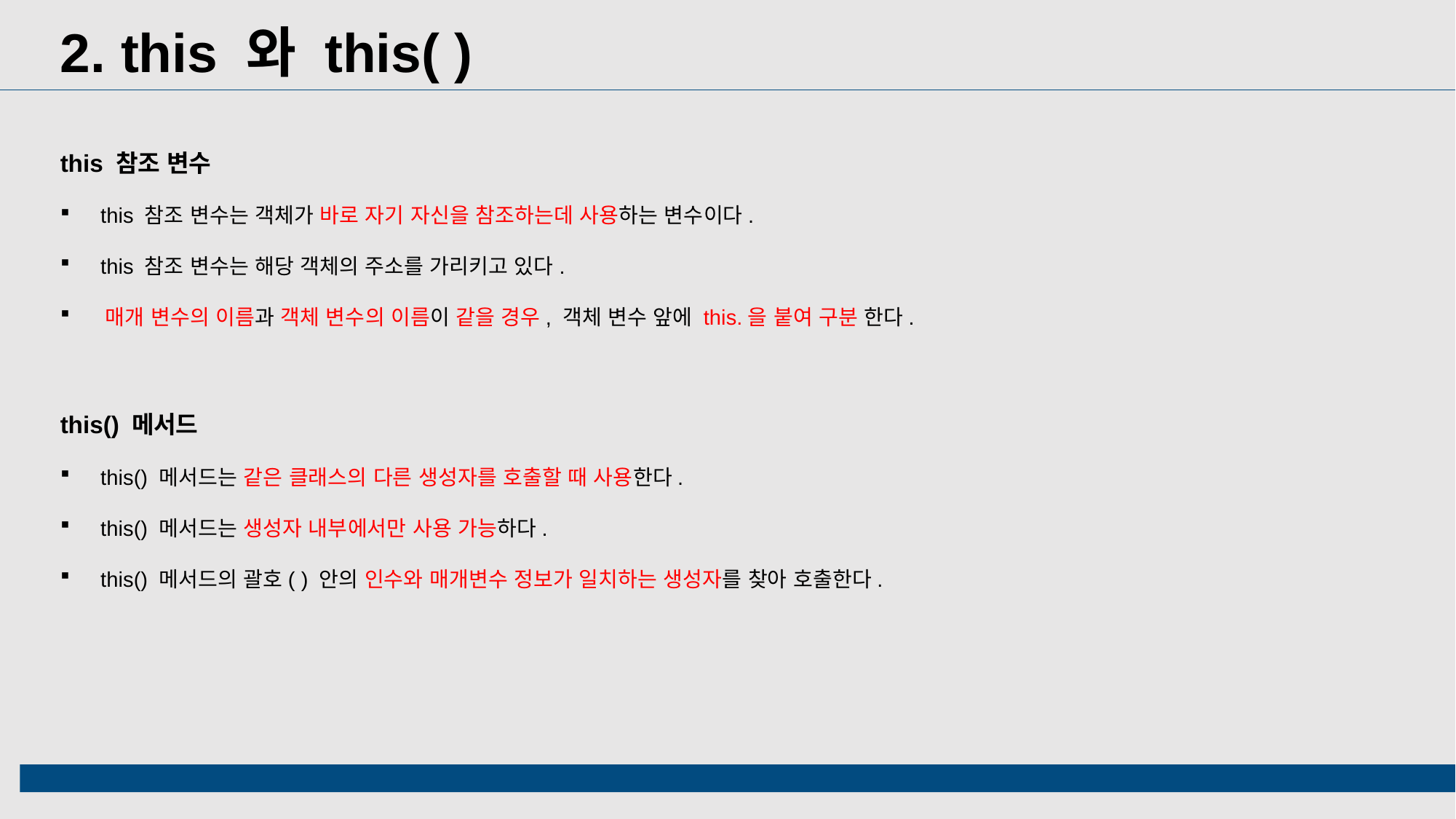

2. this 와 this( )
this 참조 변수
 this 참조 변수는 객체가 바로 자기 자신을 참조하는데 사용하는 변수이다.
 this 참조 변수는 해당 객체의 주소를 가리키고 있다.
 매개 변수의 이름과 객체 변수의 이름이 같을 경우, 객체 변수 앞에 this.을 붙여 구분 한다.

this() 메서드
 this() 메서드는 같은 클래스의 다른 생성자를 호출할 때 사용한다.
 this() 메서드는 생성자 내부에서만 사용 가능하다.
 this() 메서드의 괄호( ) 안의 인수와 매개변수 정보가 일치하는 생성자를 찾아 호출한다.